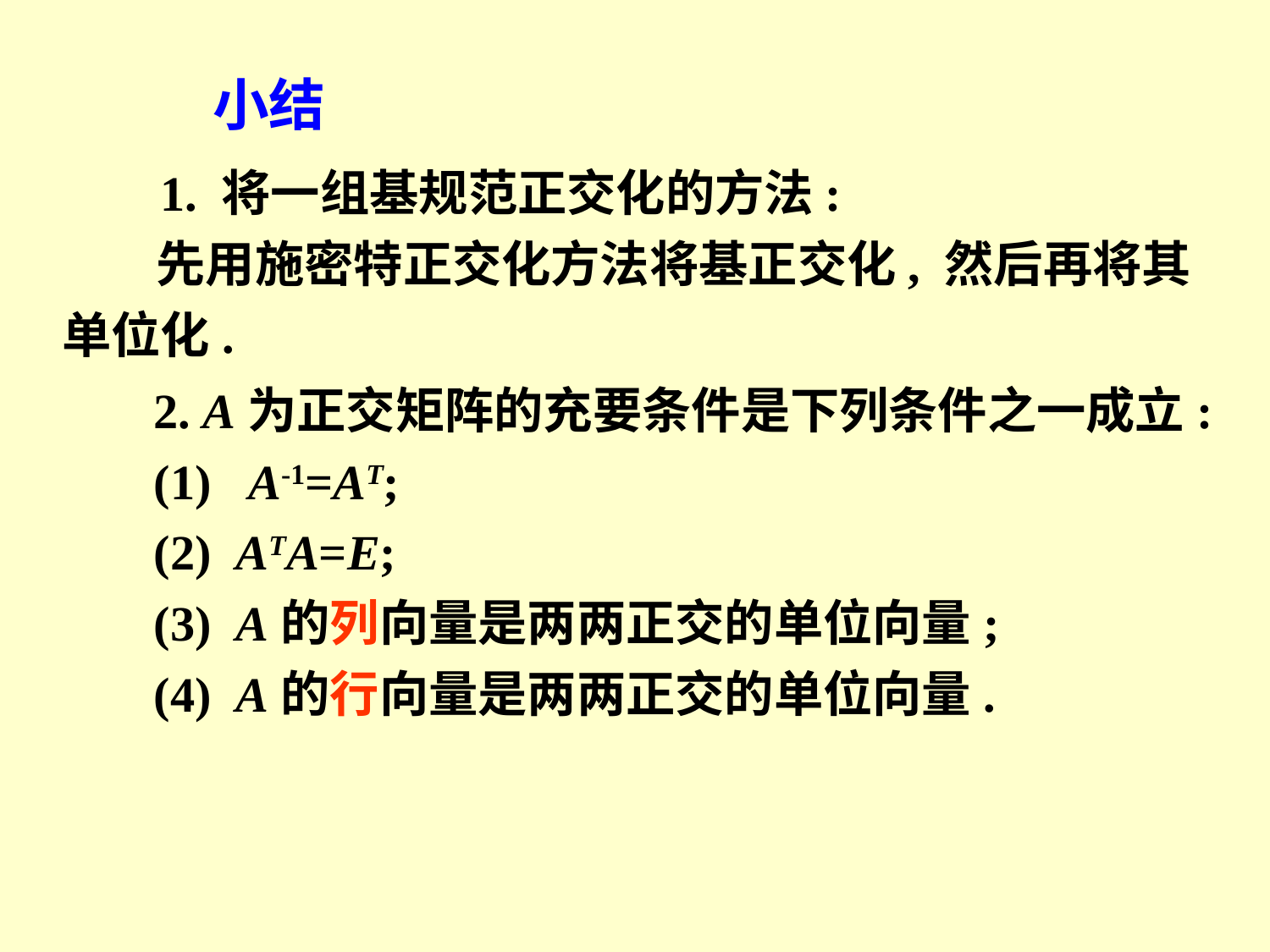

小结
        1. 将一组基规范正交化的方法:
　    先用施密特正交化方法将基正交化, 然后再将其单位化.
2. A为正交矩阵的充要条件是下列条件之一成立:
(1)   A-1=AT;
(2)  ATA=E;
(3)  A的列向量是两两正交的单位向量;
(4)  A的行向量是两两正交的单位向量.